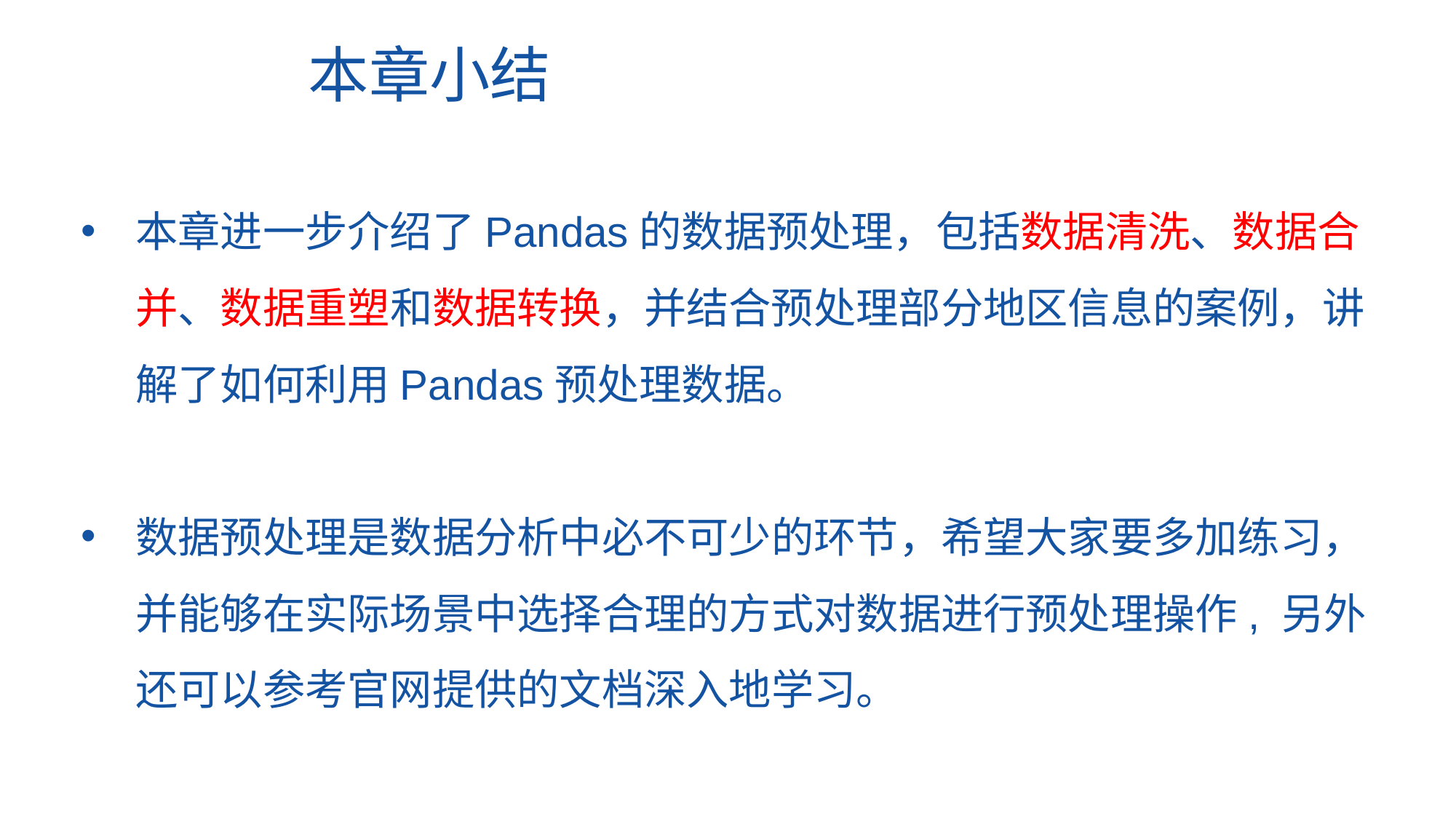

本章小结
本章进一步介绍了Pandas的数据预处理，包括数据清洗、数据合并、数据重塑和数据转换，并结合预处理部分地区信息的案例，讲解了如何利用Pandas预处理数据。

数据预处理是数据分析中必不可少的环节，希望大家要多加练习，并能够在实际场景中选择合理的方式对数据进行预处理操作, 另外还可以参考官网提供的文档深入地学习。